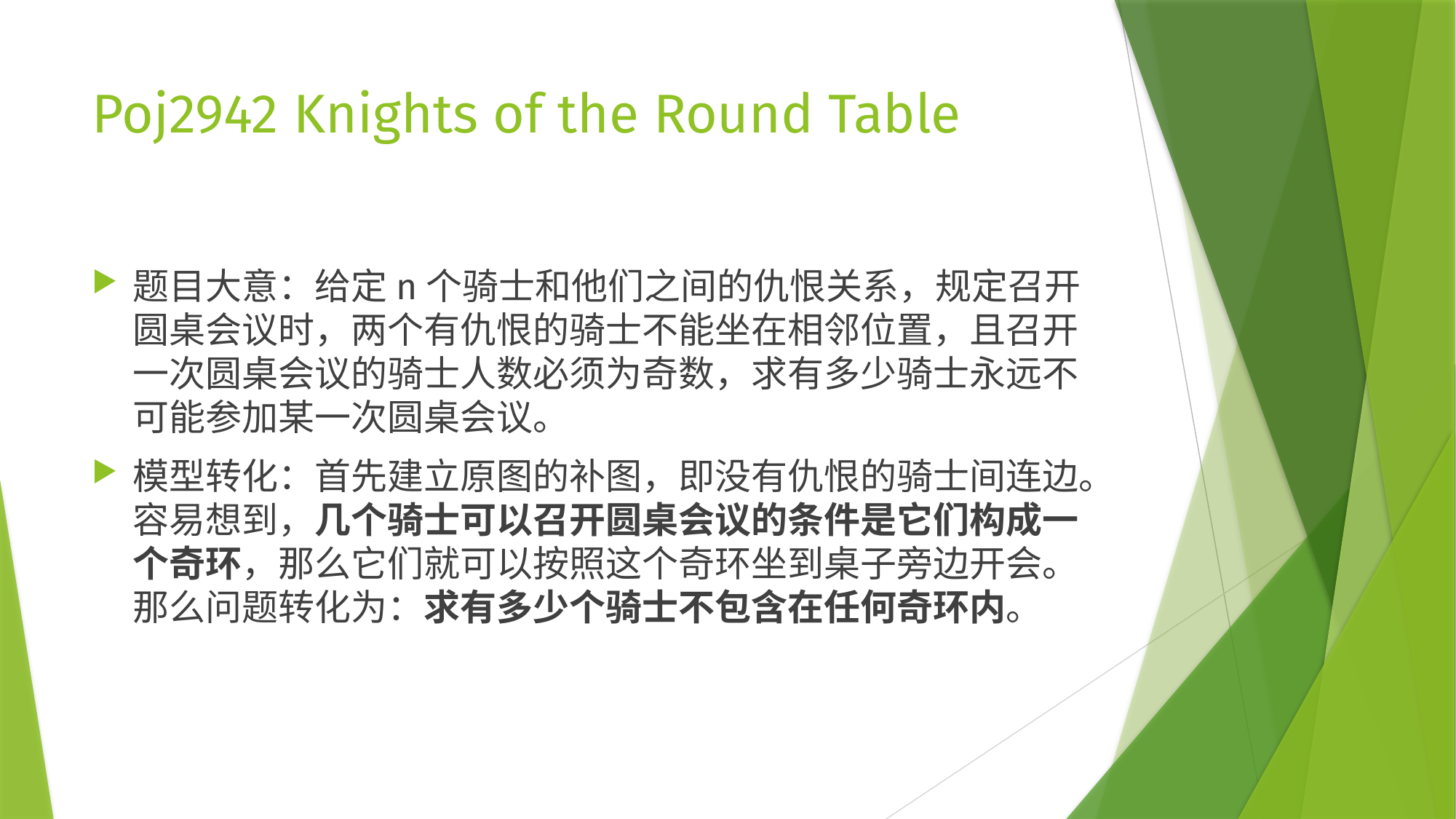

# Poj2942 Knights of the Round Table
题目大意：给定n个骑士和他们之间的仇恨关系，规定召开圆桌会议时，两个有仇恨的骑士不能坐在相邻位置，且召开一次圆桌会议的骑士人数必须为奇数，求有多少骑士永远不可能参加某一次圆桌会议。
模型转化：首先建立原图的补图，即没有仇恨的骑士间连边。容易想到，几个骑士可以召开圆桌会议的条件是它们构成一个奇环，那么它们就可以按照这个奇环坐到桌子旁边开会。那么问题转化为：求有多少个骑士不包含在任何奇环内。